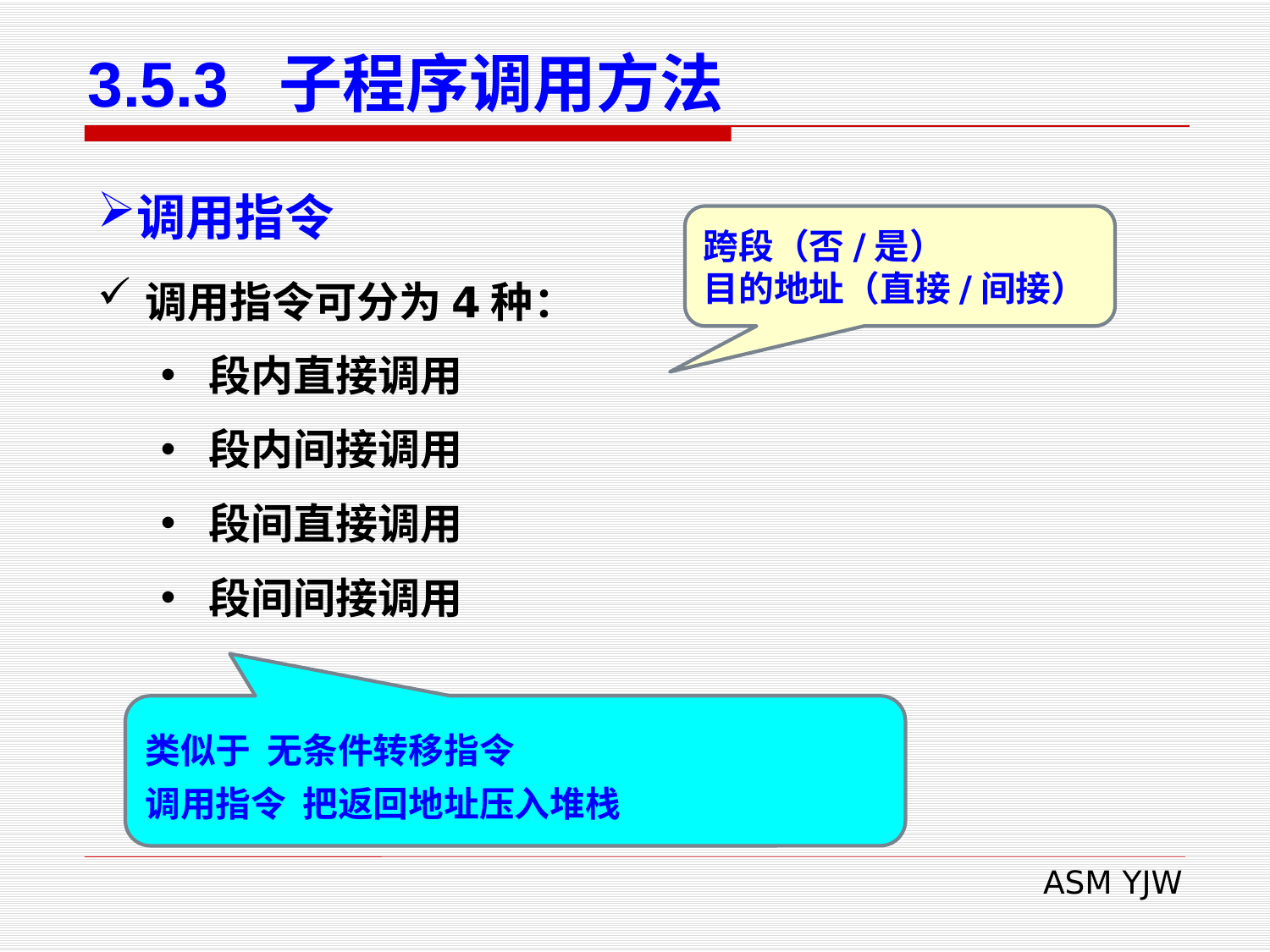

# 3.5.3  子程序调用方法
调用指令
跨段（否/是）
目的地址（直接/间接）
调用指令可分为4种：
段内直接调用
段内间接调用
段间直接调用
段间间接调用
类似于  无条件转移指令
调用指令  把返回地址压入堆栈